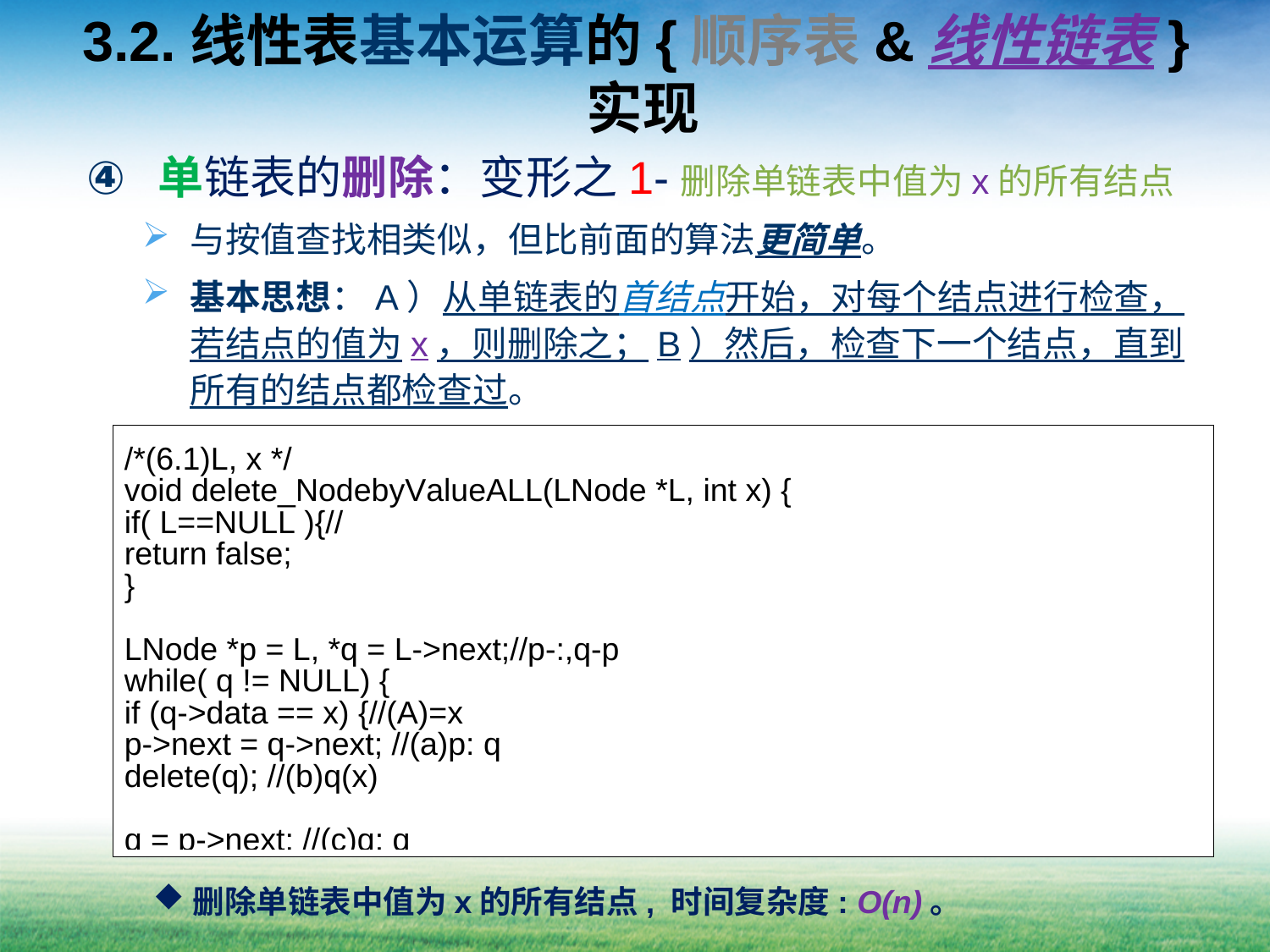

# 3.2.线性表基本运算的{顺序表&线性链表}实现
单链表的删除：变形之1-删除单链表中值为x的所有结点
与按值查找相类似，但比前面的算法更简单。
基本思想：A）从单链表的首结点开始，对每个结点进行检查，若结点的值为x，则删除之；B）然后，检查下一个结点，直到所有的结点都检查过。

删除单链表中值为x的所有结点, 时间复杂度: O(n)。